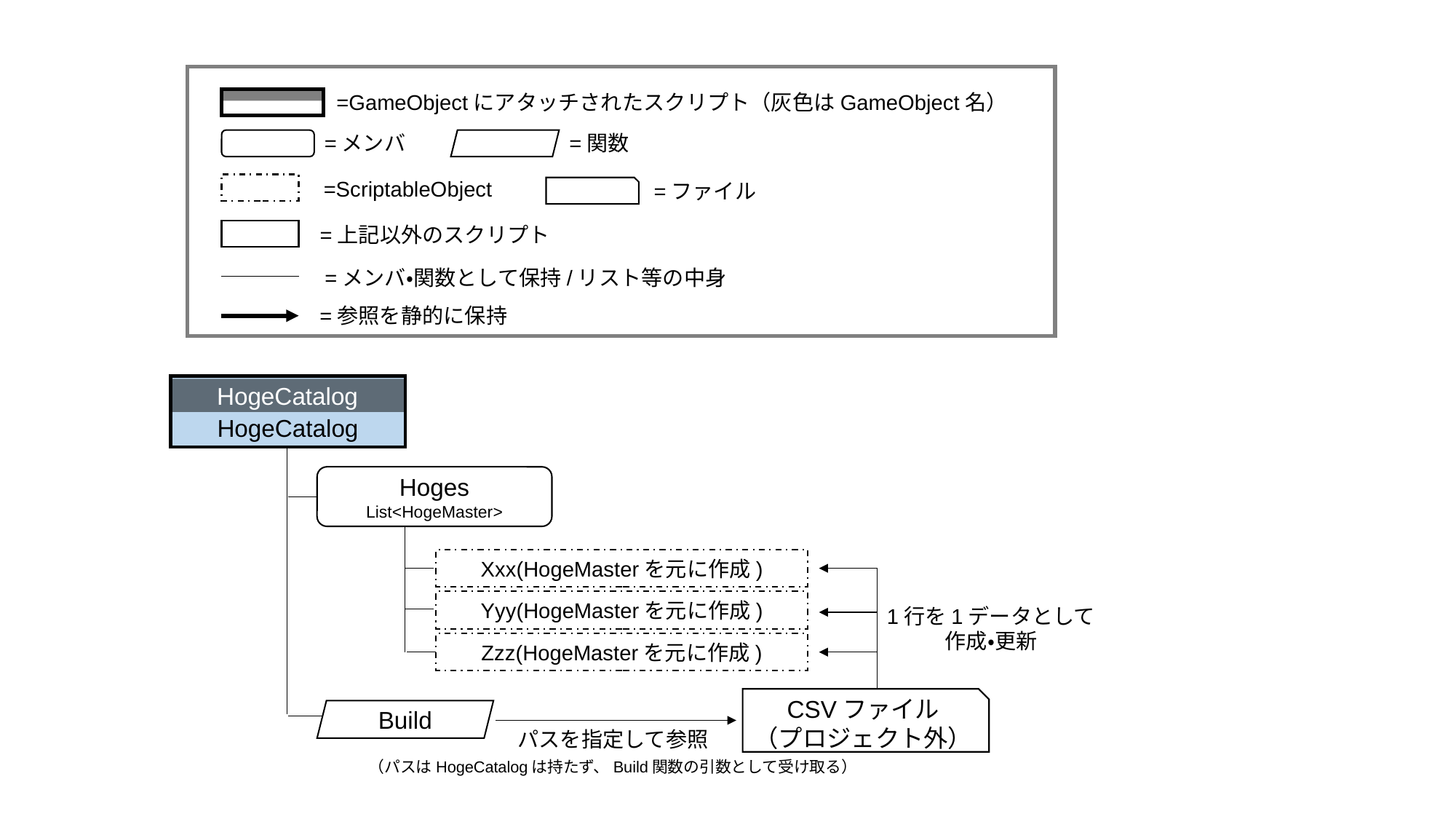

=GameObjectにアタッチされたスクリプト（灰色はGameObject名）

=メンバ
=関数

=ScriptableObject
=ファイル

=上記以外のスクリプト

=メンバ・関数として保持/リスト等の中身
=参照を静的に保持
HogeCatalog
HogeCatalog
Hoges
List<HogeMaster>
Xxx(HogeMasterを元に作成)
Yyy(HogeMasterを元に作成)
1行を1データとして
作成・更新
Zzz(HogeMasterを元に作成)
CSVファイル
（プロジェクト外）
Build
パスを指定して参照
（パスはHogeCatalogは持たず、Build関数の引数として受け取る）